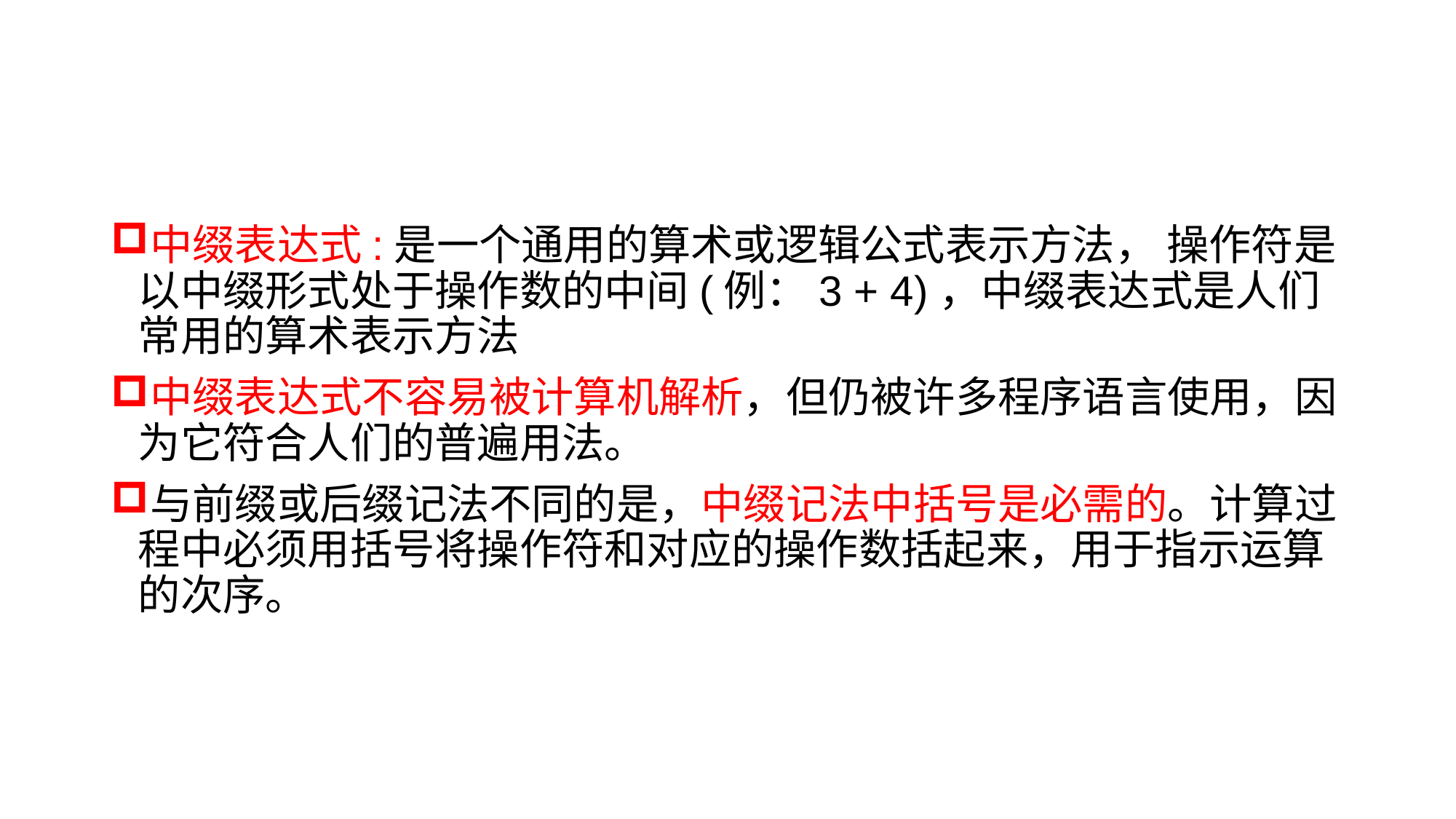

#
中缀表达式:是一个通用的算术或逻辑公式表示方法， 操作符是以中缀形式处于操作数的中间(例：3 + 4)，中缀表达式是人们常用的算术表示方法
中缀表达式不容易被计算机解析，但仍被许多程序语言使用，因为它符合人们的普遍用法。
与前缀或后缀记法不同的是，中缀记法中括号是必需的。计算过程中必须用括号将操作符和对应的操作数括起来，用于指示运算的次序。